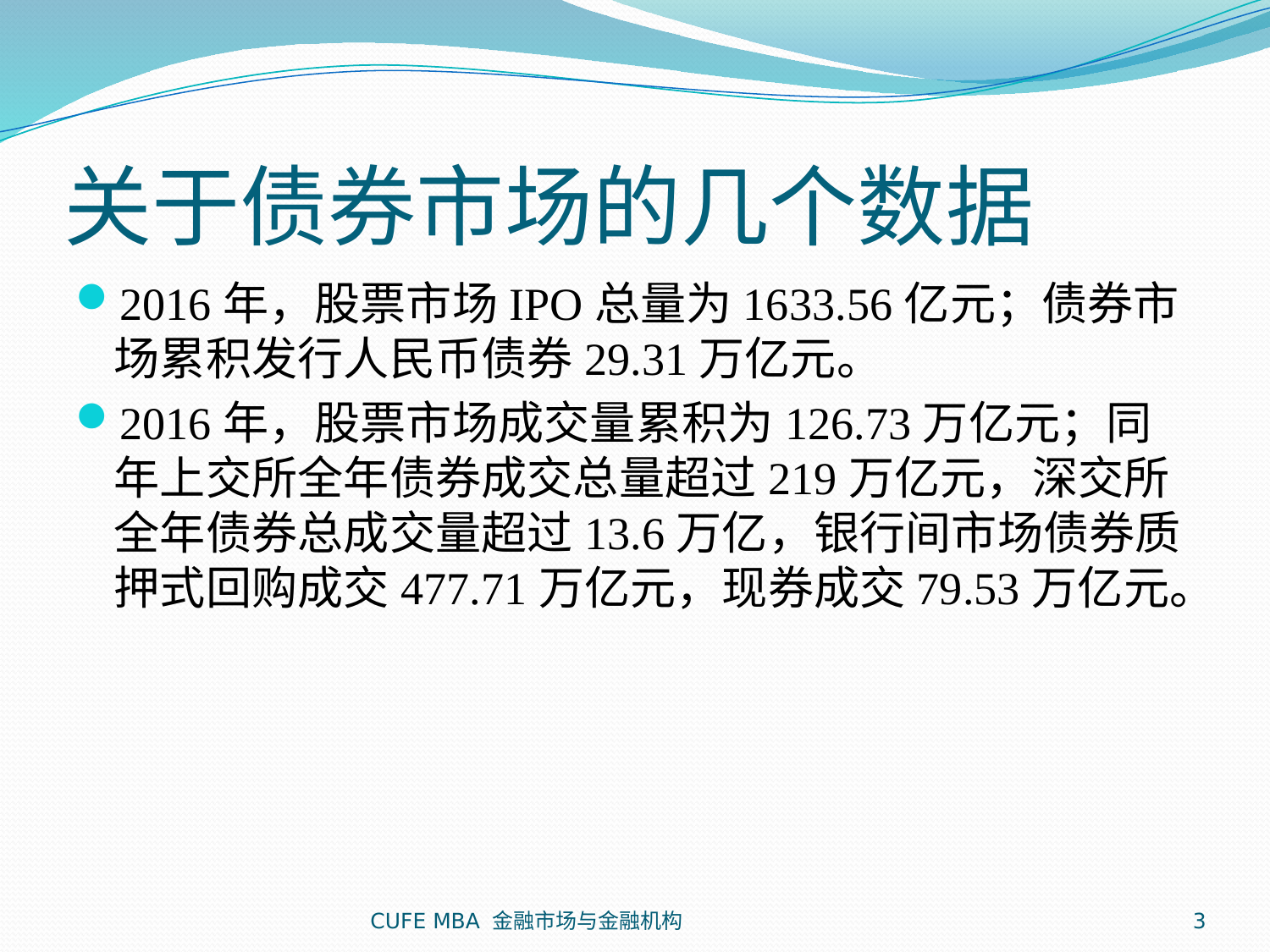

# 关于债券市场的几个数据
2016年，股票市场IPO总量为1633.56亿元；债券市场累积发行人民币债券29.31万亿元。
2016年，股票市场成交量累积为126.73万亿元；同年上交所全年债券成交总量超过219万亿元，深交所全年债券总成交量超过13.6万亿，银行间市场债券质押式回购成交477.71万亿元，现券成交79.53万亿元。

CUFE MBA 金融市场与金融机构
3